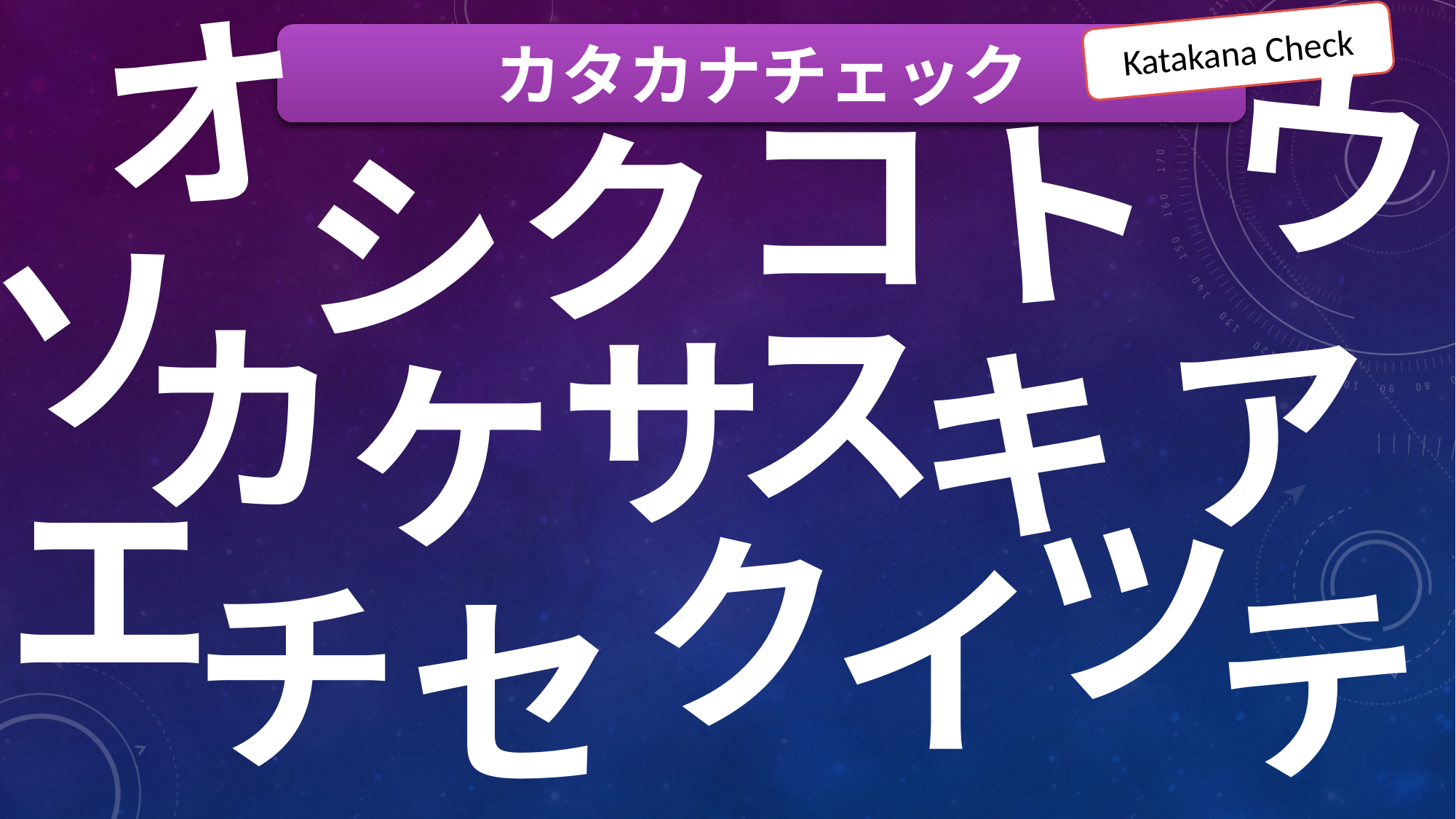

オ
Katakana Check
カタカナチェック
ウ
コ
ト
ク
シ
ソ
ス
カ
ア
サ
キ
ケ
エ
ツ
ク
イ
チ
テ
セ